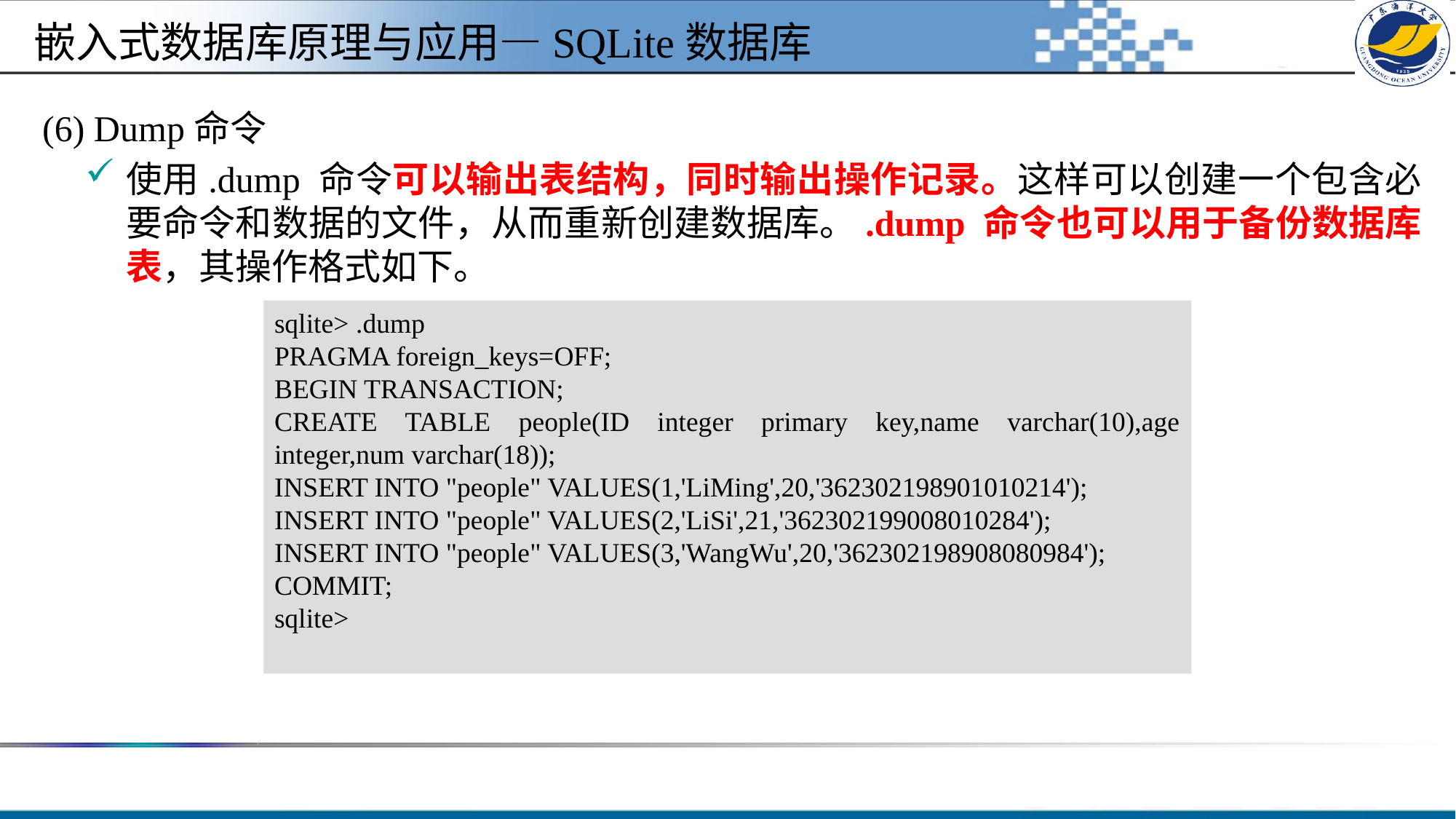

#
嵌入式数据库原理与应用—SQLite数据库
(6) Dump命令
使用.dump 命令可以输出表结构，同时输出操作记录。这样可以创建一个包含必要命令和数据的文件，从而重新创建数据库。.dump 命令也可以用于备份数据库表，其操作格式如下。
sqlite> .dump
PRAGMA foreign_keys=OFF;
BEGIN TRANSACTION;
CREATE TABLE people(ID integer primary key,name varchar(10),age integer,num varchar(18));
INSERT INTO "people" VALUES(1,'LiMing',20,'362302198901010214');
INSERT INTO "people" VALUES(2,'LiSi',21,'362302199008010284');
INSERT INTO "people" VALUES(3,'WangWu',20,'362302198908080984');
COMMIT;
sqlite>